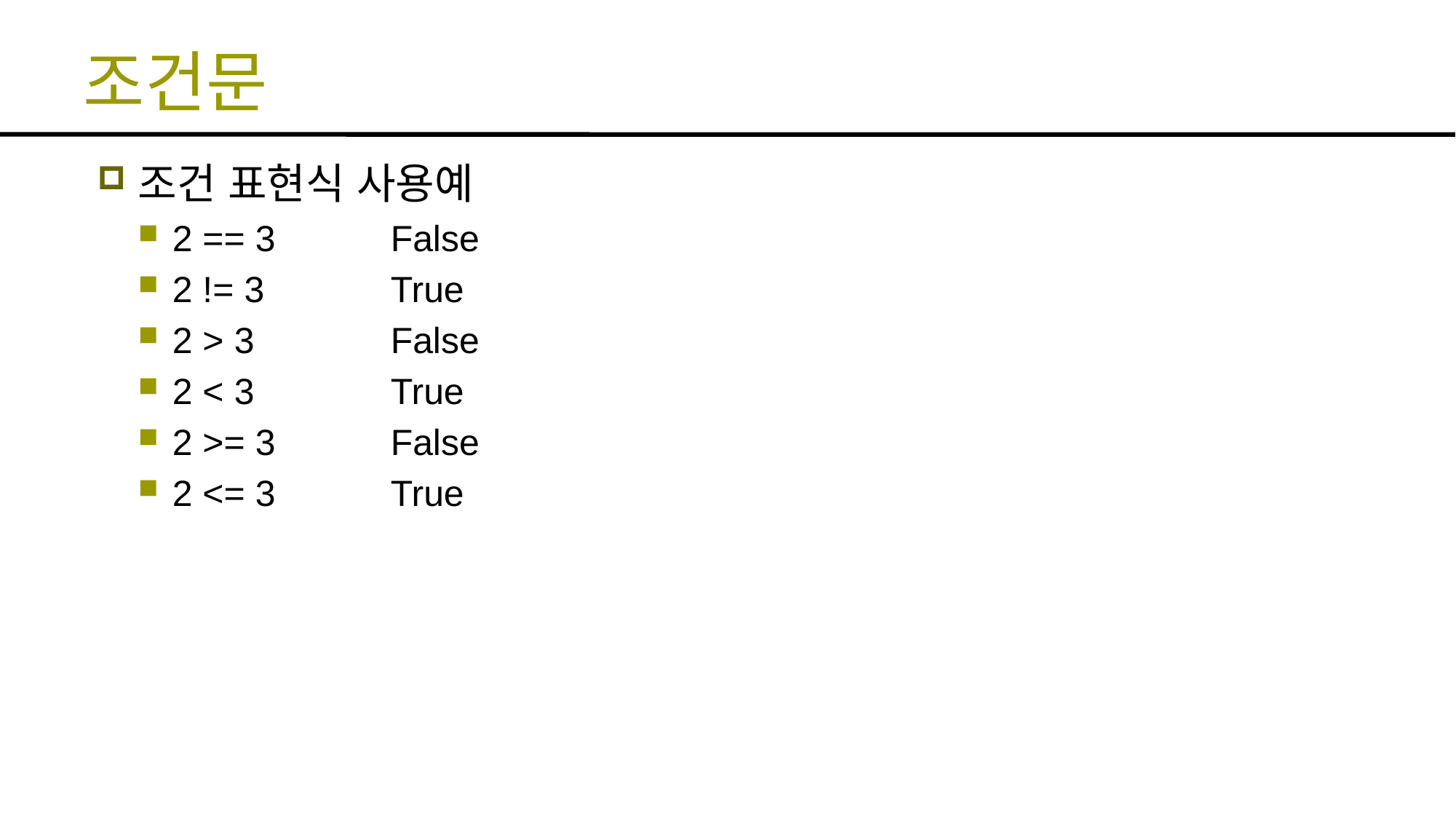

# 조건문
조건 표현식 사용예
2 == 3		False
2 != 3		True
2 > 3		False
2 < 3		True
2 >= 3		False
2 <= 3		True